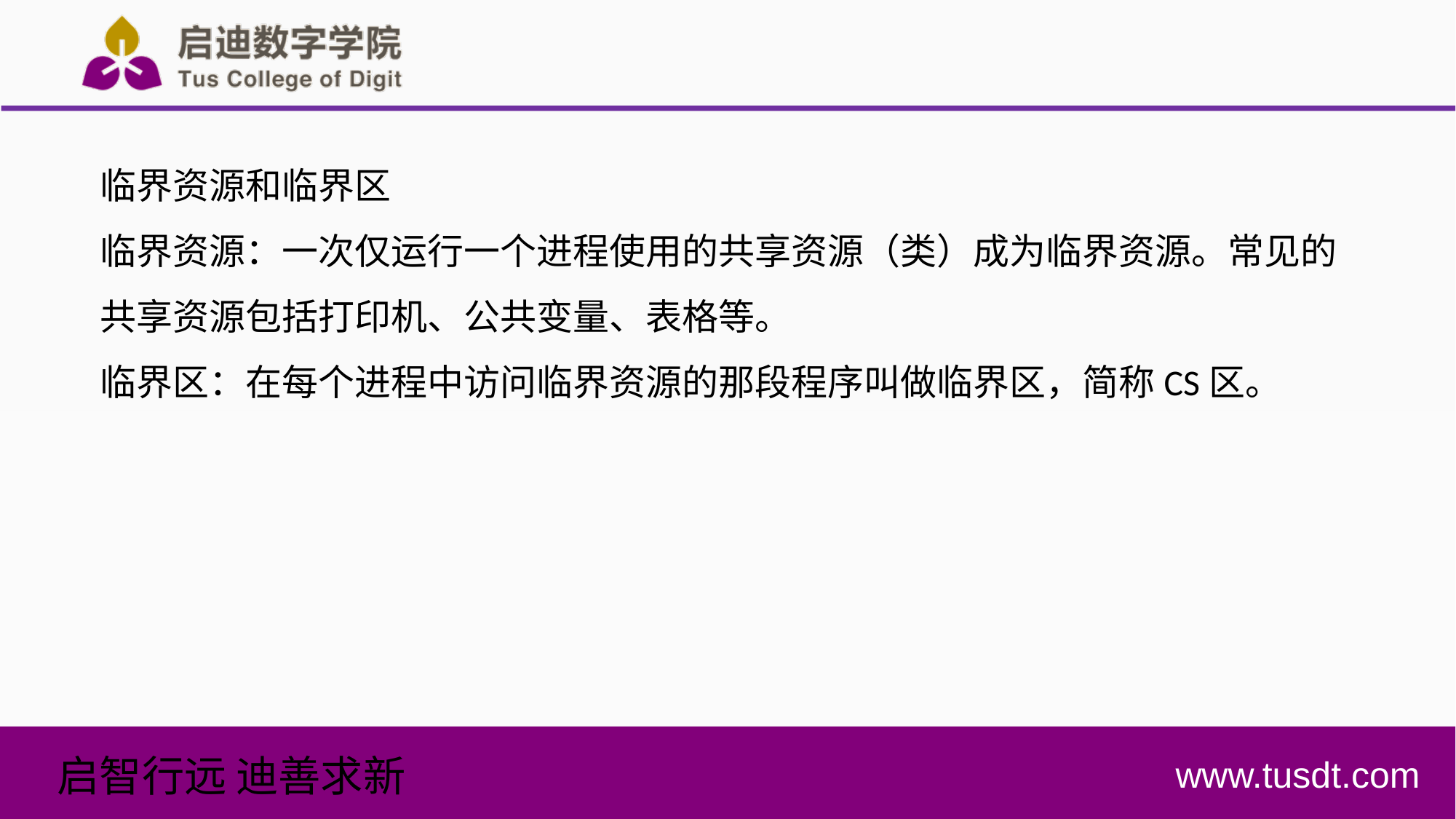

临界资源和临界区
临界资源：一次仅运行一个进程使用的共享资源（类）成为临界资源。常见的共享资源包括打印机、公共变量、表格等。
临界区：在每个进程中访问临界资源的那段程序叫做临界区，简称CS区。